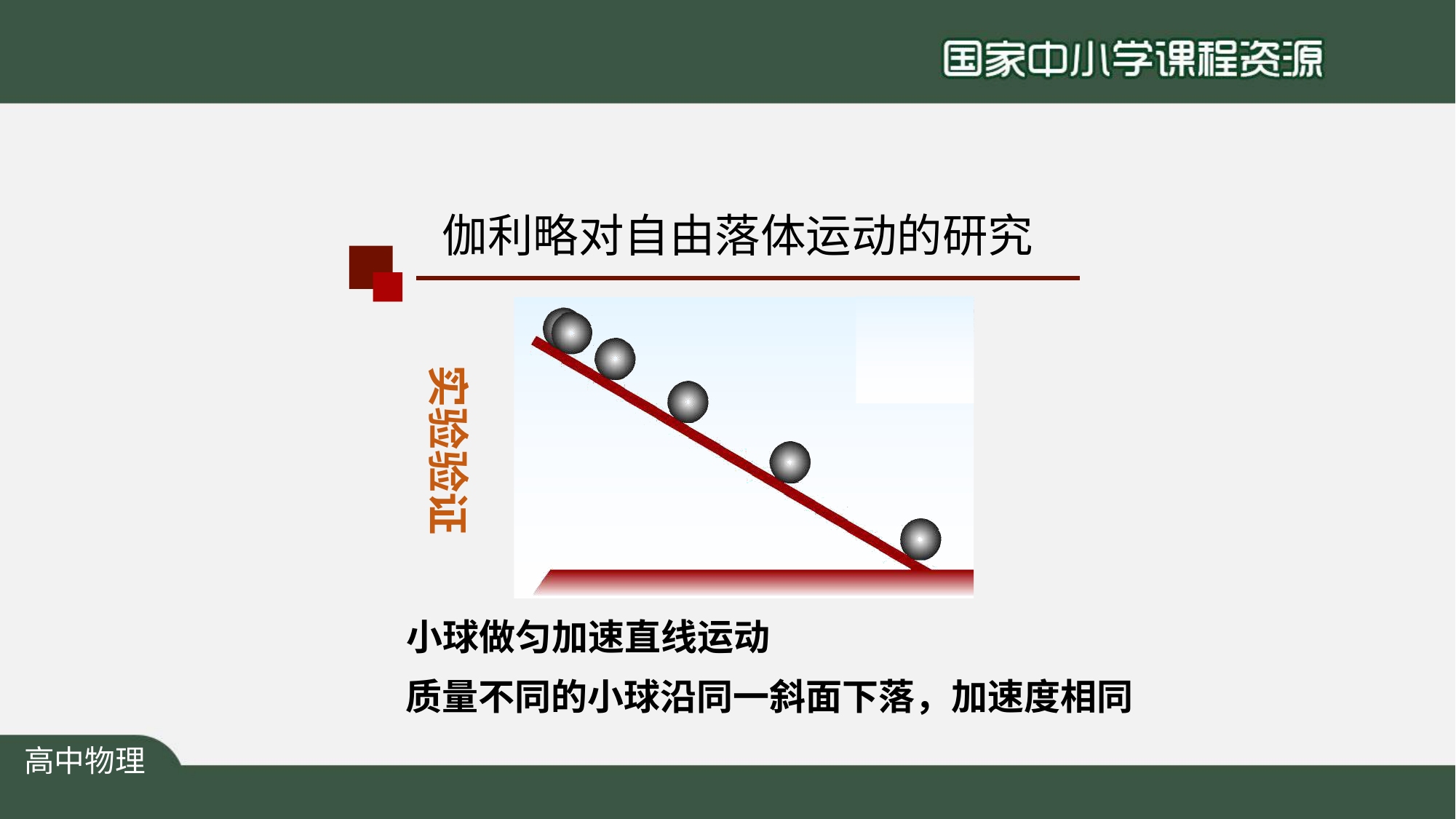

# 伽利略对自由落体运动的研究

实验验证
小球做匀加速直线运动
质量不同的小球沿同一斜面下落，加速度相同
高中物理